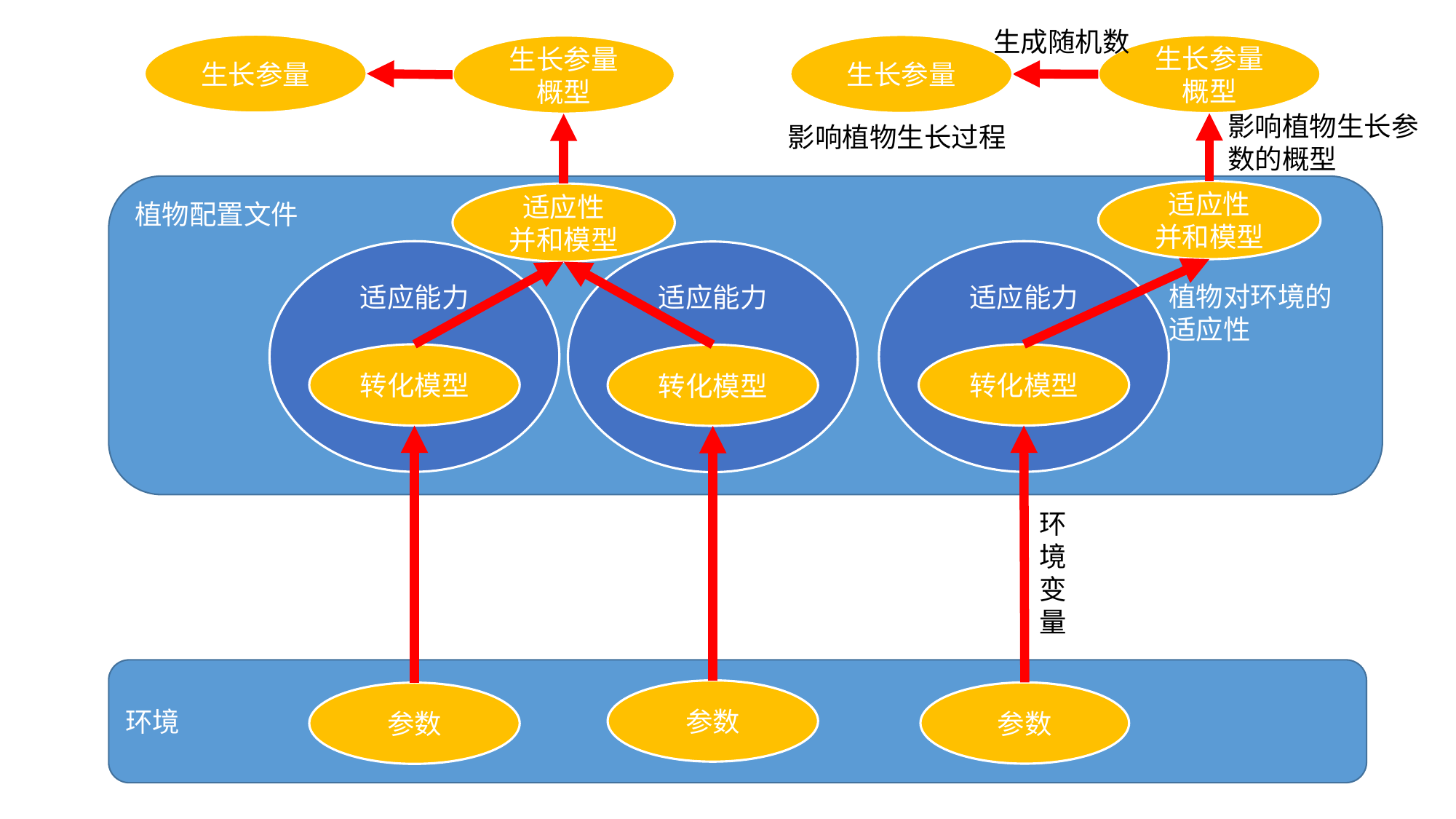

生成随机数
生长参量
生长参量
生长参量概型
生长参量概型
影响植物生长参数的概型
影响植物生长过程
植物配置文件
适应性
并和模型
适应性
并和模型
适应能力
转化模型
适应能力
转化模型
适应能力
转化模型
植物对环境的适应性
环境变量
环境
参数
参数
参数